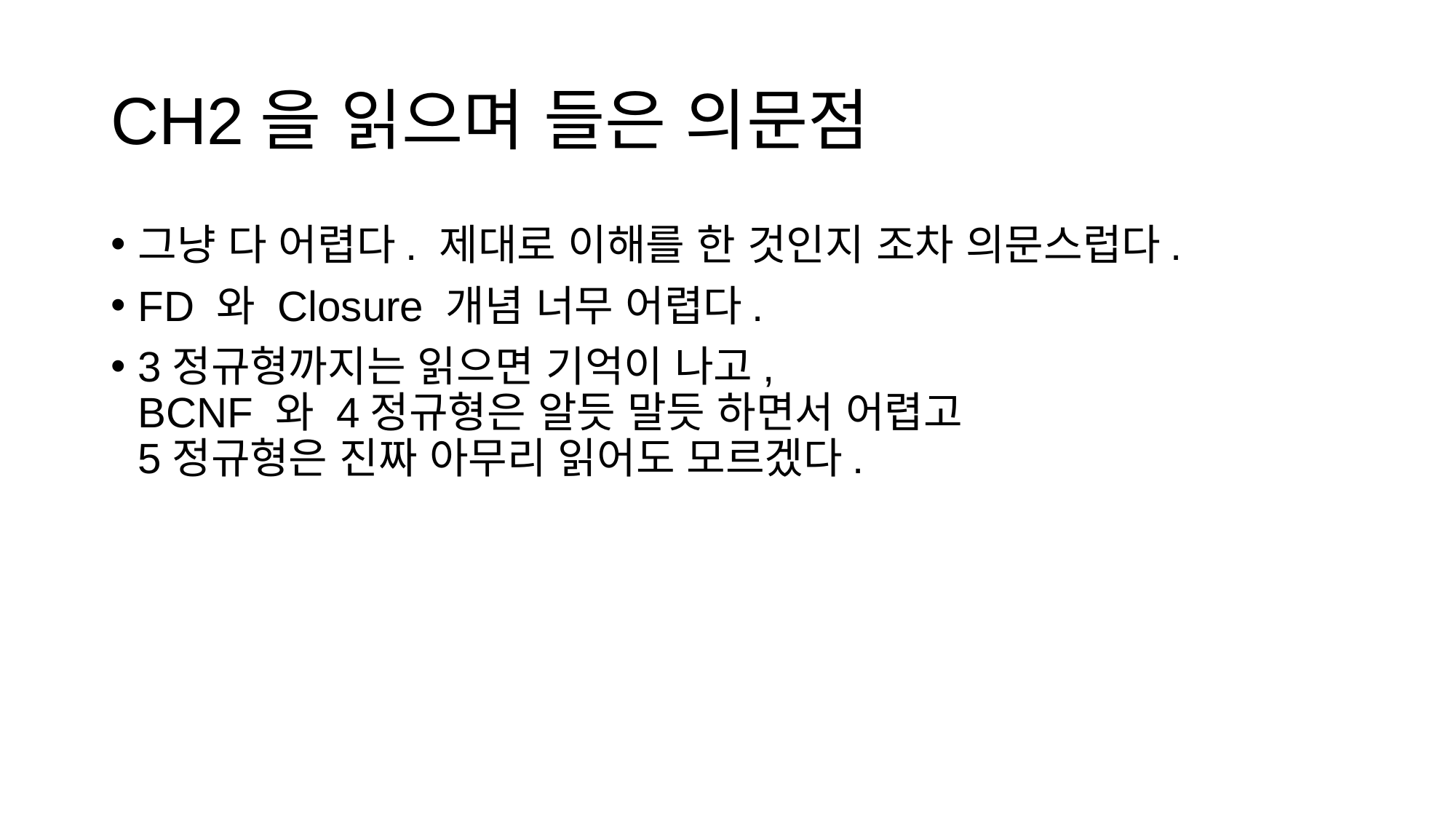

# CH2을 읽으며 들은 의문점
그냥 다 어렵다. 제대로 이해를 한 것인지 조차 의문스럽다.
FD 와 Closure 개념 너무 어렵다.
3정규형까지는 읽으면 기억이 나고,
BCNF 와 4정규형은 알듯 말듯 하면서 어렵고
5정규형은 진짜 아무리 읽어도 모르겠다.